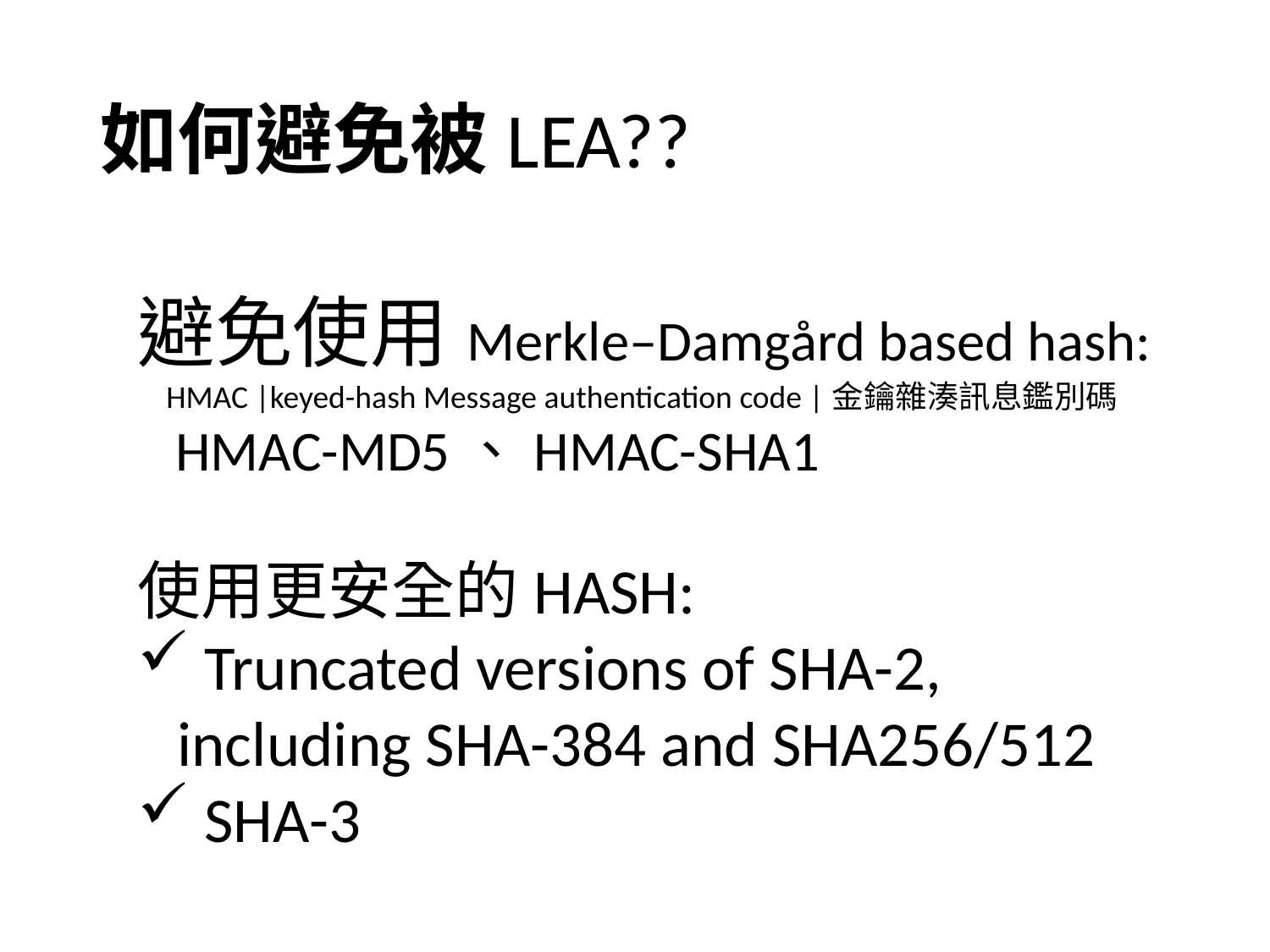

# 如何避免被LEA??
避免使用Merkle–Damgård based hash:
    HMAC |keyed-hash Message authentication code |金鑰雜湊訊息鑑別碼
   HMAC-MD5、HMAC-SHA1

使用更安全的HASH:
 Truncated versions of SHA-2, including SHA-384 and SHA256/512
 SHA-3